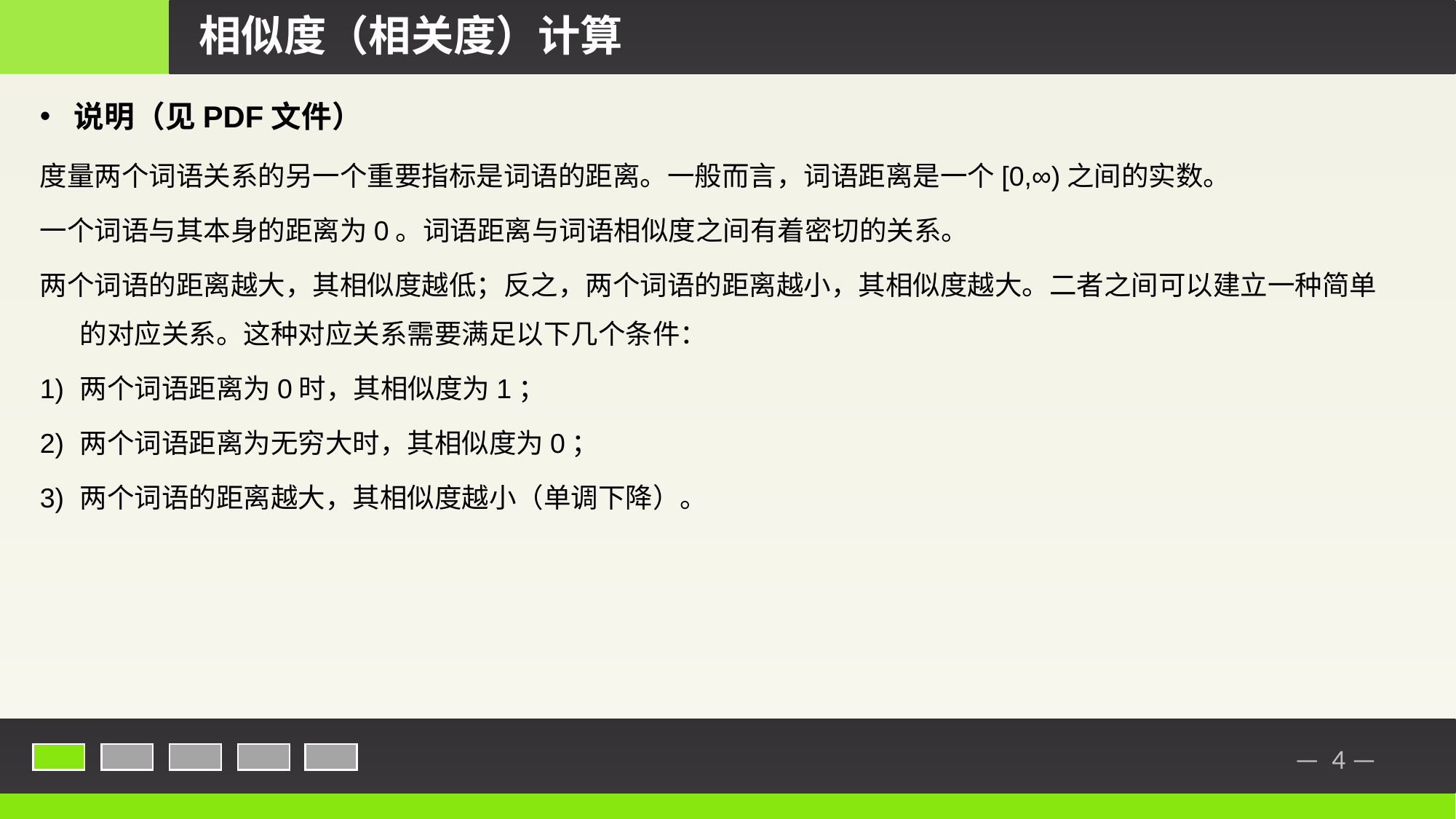

相似度（相关度）计算
说明（见PDF文件）

度量两个词语关系的另一个重要指标是词语的距离。一般而言，词语距离是一个[0,∞)之间的实数。
一个词语与其本身的距离为0。词语距离与词语相似度之间有着密切的关系。
两个词语的距离越大，其相似度越低；反之，两个词语的距离越小，其相似度越大。二者之间可以建立一种简单的对应关系。这种对应关系需要满足以下几个条件：
1) 	两个词语距离为0时，其相似度为1；
2) 	两个词语距离为无穷大时，其相似度为0；
3) 	两个词语的距离越大，其相似度越小（单调下降）。